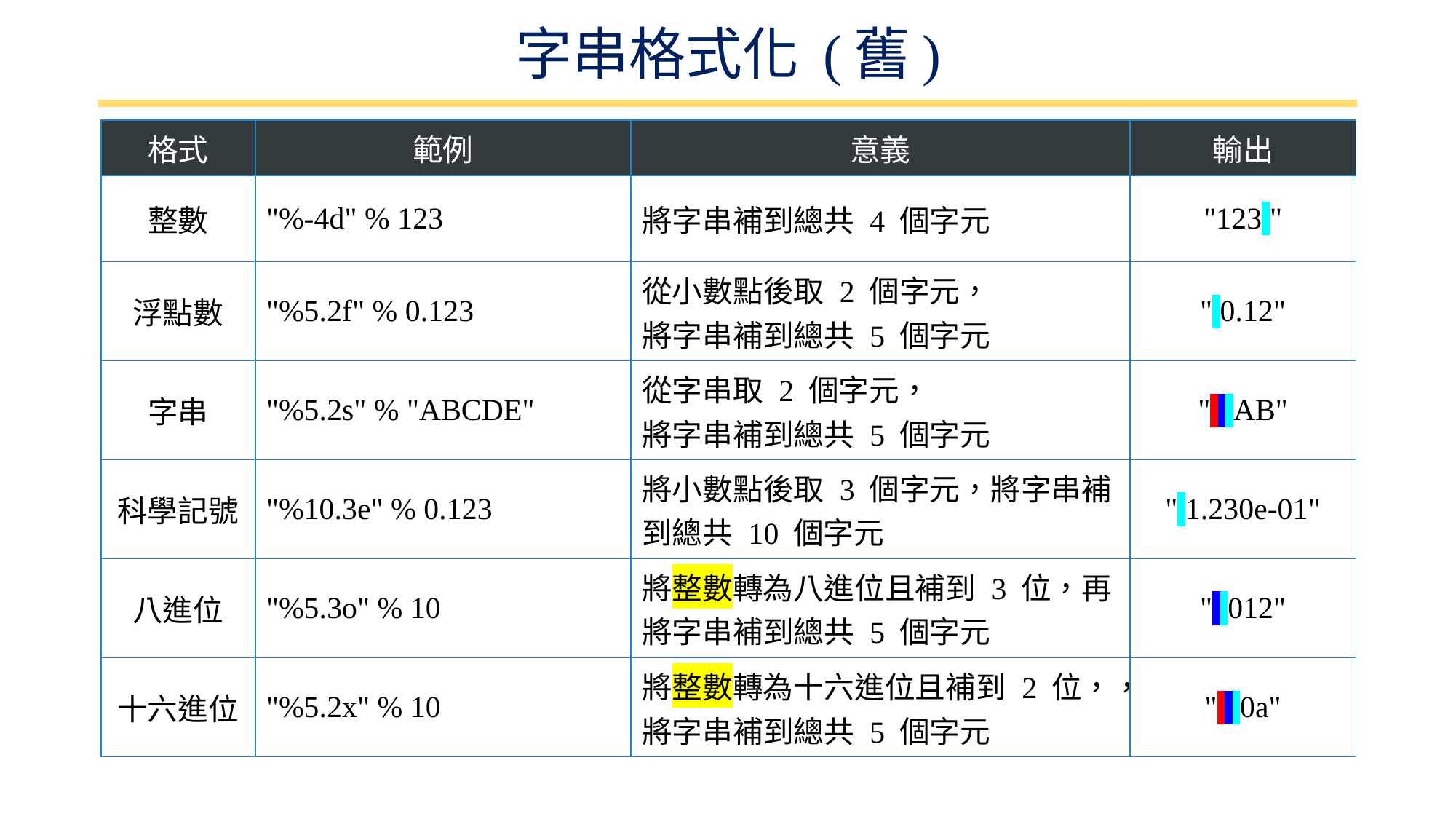

# 字串格式化 (舊)
| 格式 | 範例 | 意義 | 輸出 |
| --- | --- | --- | --- |
| 整數 | "%-4d" % 123 | 將字串補到總共 4 個字元 | "123 " |
| 浮點數 | "%5.2f" % 0.123 | 從小數點後取 2 個字元， 將字串補到總共 5 個字元 | " 0.12" |
| 字串 | "%5.2s" % "ABCDE" | 從字串取 2 個字元， 將字串補到總共 5 個字元 | " AB" |
| 科學記號 | "%10.3e" % 0.123 | 將小數點後取 3 個字元，將字串補到總共 10 個字元 | " 1.230e-01" |
| 八進位 | "%5.3o" % 10 | 將整數轉為八進位且補到 3 位，再將字串補到總共 5 個字元 | " 012" |
| 十六進位 | "%5.2x" % 10 | 將整數轉為十六進位且補到 2 位，，將字串補到總共 5 個字元 | " 0a" |